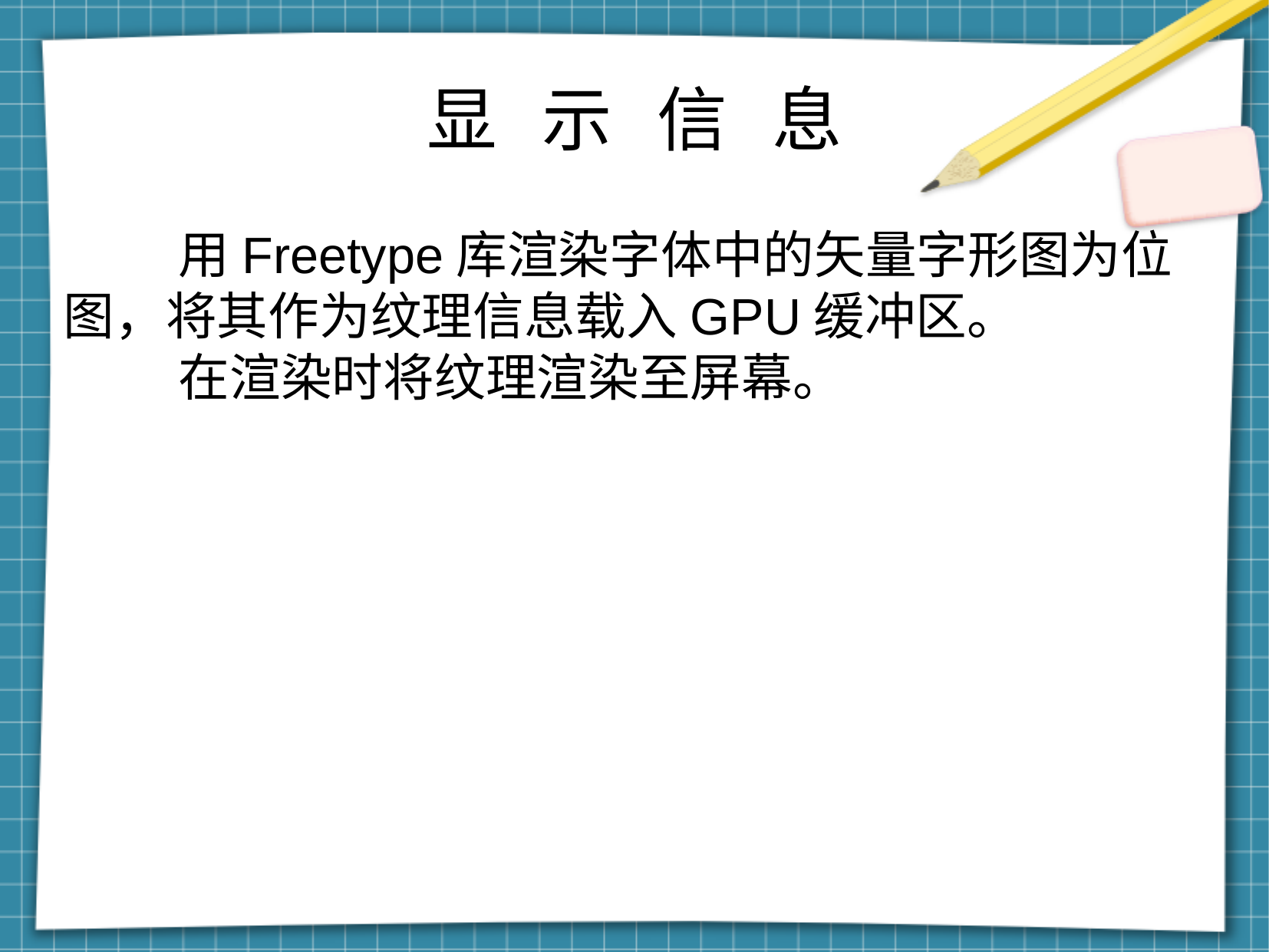

显	示	信	息
	用Freetype库渲染字体中的矢量字形图为位
图，将其作为纹理信息载入GPU缓冲区。
	在渲染时将纹理渲染至屏幕。